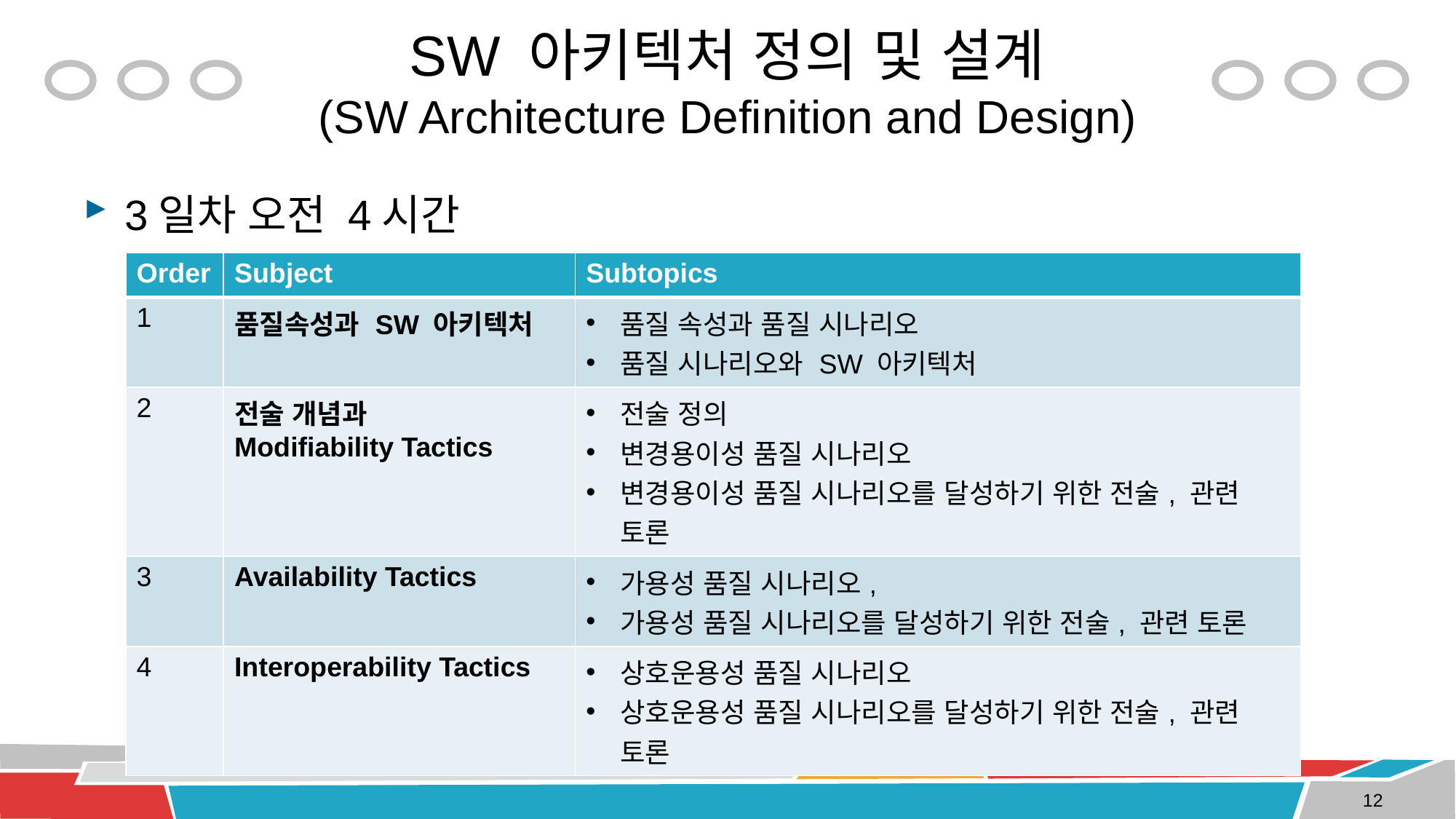

# SW 아키텍처 정의 및 설계 (SW Architecture Definition and Design)
3일차 오전 4시간

| Order | Subject | Subtopics |
| --- | --- | --- |
| 1 | 품질속성과 SW 아키텍처 | 품질 속성과 품질 시나리오 품질 시나리오와 SW 아키텍처 |
| 2 | 전술 개념과 Modifiability Tactics | 전술 정의 변경용이성 품질 시나리오 변경용이성 품질 시나리오를 달성하기 위한 전술, 관련 토론 |
| 3 | Availability Tactics | 가용성 품질 시나리오, 가용성 품질 시나리오를 달성하기 위한 전술, 관련 토론 |
| 4 | Interoperability Tactics | 상호운용성 품질 시나리오 상호운용성 품질 시나리오를 달성하기 위한 전술, 관련 토론 |
12